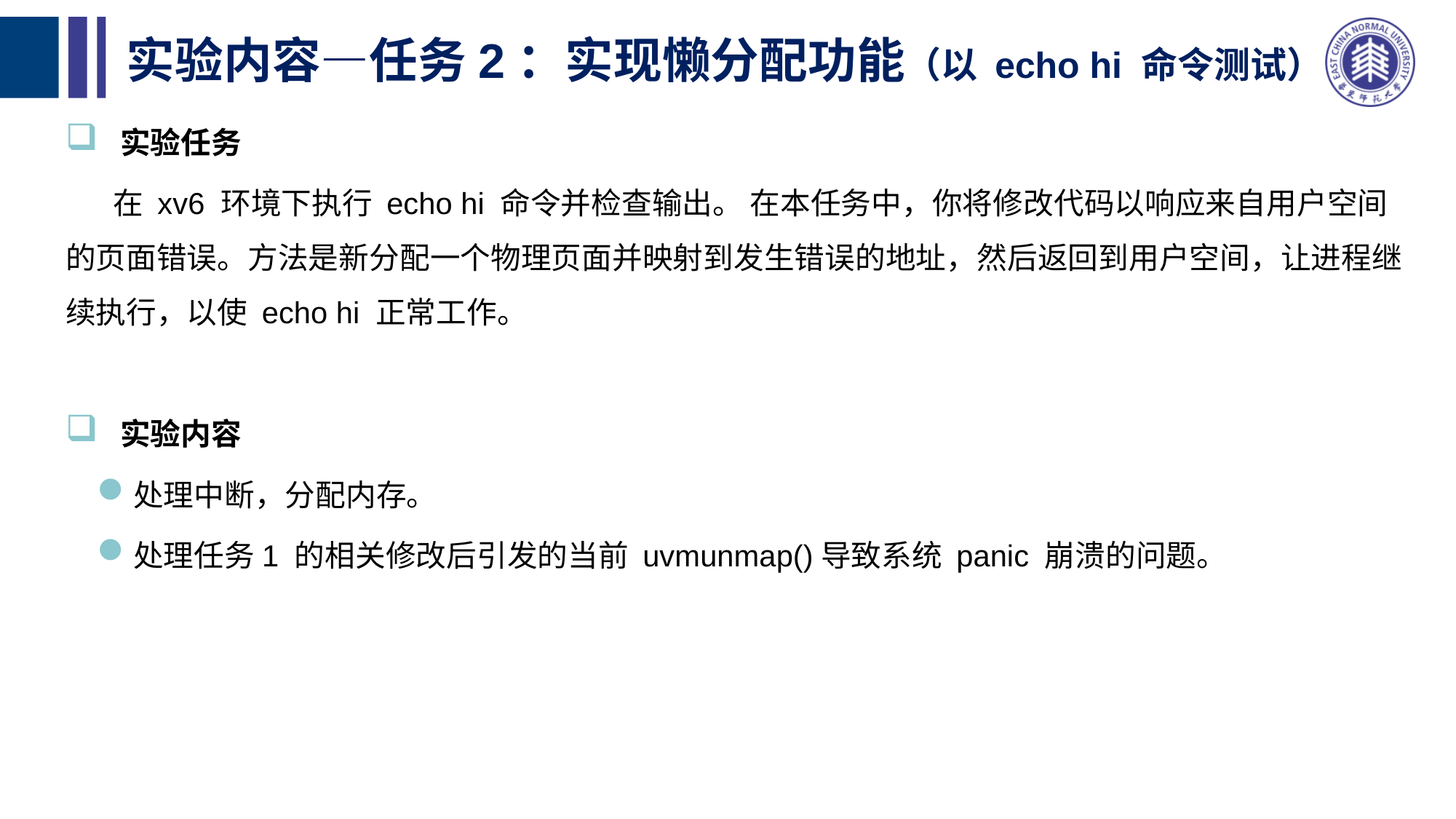

# 实验内容—任务2：实现懒分配功能（以 echo hi 命令测试）
实验任务
      在 xv6 环境下执行 echo hi 命令并检查输出。 在本任务中，你将修改代码以响应来自用户空间的页面错误。方法是新分配一个物理页面并映射到发生错误的地址，然后返回到用户空间，让进程继续执行，以使 echo hi 正常工作。

实验内容
处理中断，分配内存。
处理任务1 的相关修改后引发的当前 uvmunmap()导致系统 panic 崩溃的问题。